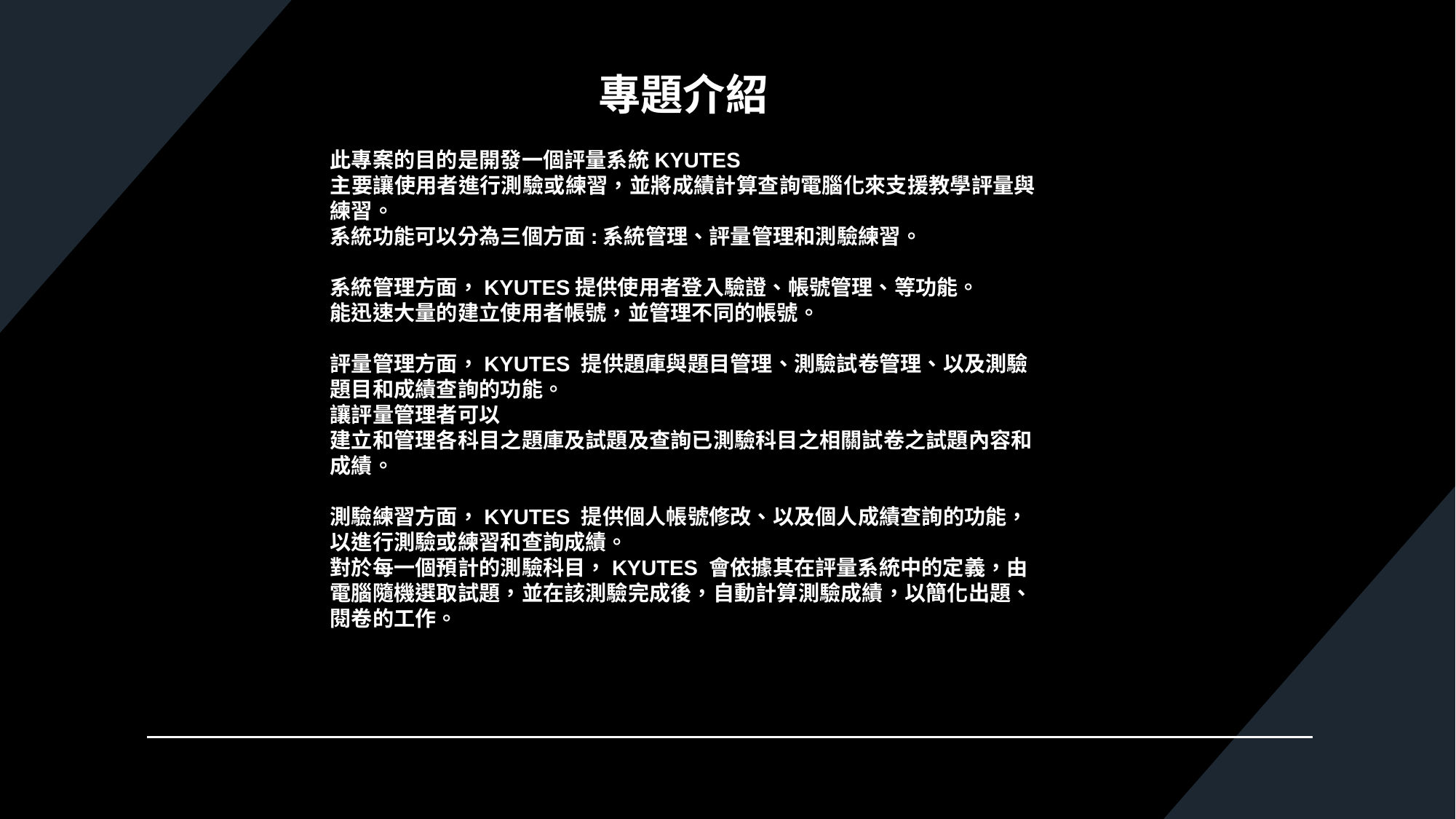

專題介紹
此專案的目的是開發一個評量系統KYUTES
主要讓使用者進行測驗或練習，並將成績計算查詢電腦化來支援教學評量與練習。
系統功能可以分為三個方面:系統管理、評量管理和測驗練習。

系統管理方面，KYUTES提供使用者登入驗證、帳號管理、等功能。
能迅速大量的建立使用者帳號，並管理不同的帳號。

評量管理方面，KYUTES 提供題庫與題目管理、測驗試卷管理、以及測驗題目和成績查詢的功能。
讓評量管理者可以
建立和管理各科目之題庫及試題及查詢已測驗科目之相關試卷之試題內容和成績。

測驗練習方面，KYUTES 提供個人帳號修改、以及個人成績查詢的功能，以進行測驗或練習和查詢成績。
對於每一個預計的測驗科目，KYUTES 會依據其在評量系統中的定義，由電腦隨機選取試題，並在該測驗完成後，自動計算測驗成績，以簡化出題、閱卷的工作。